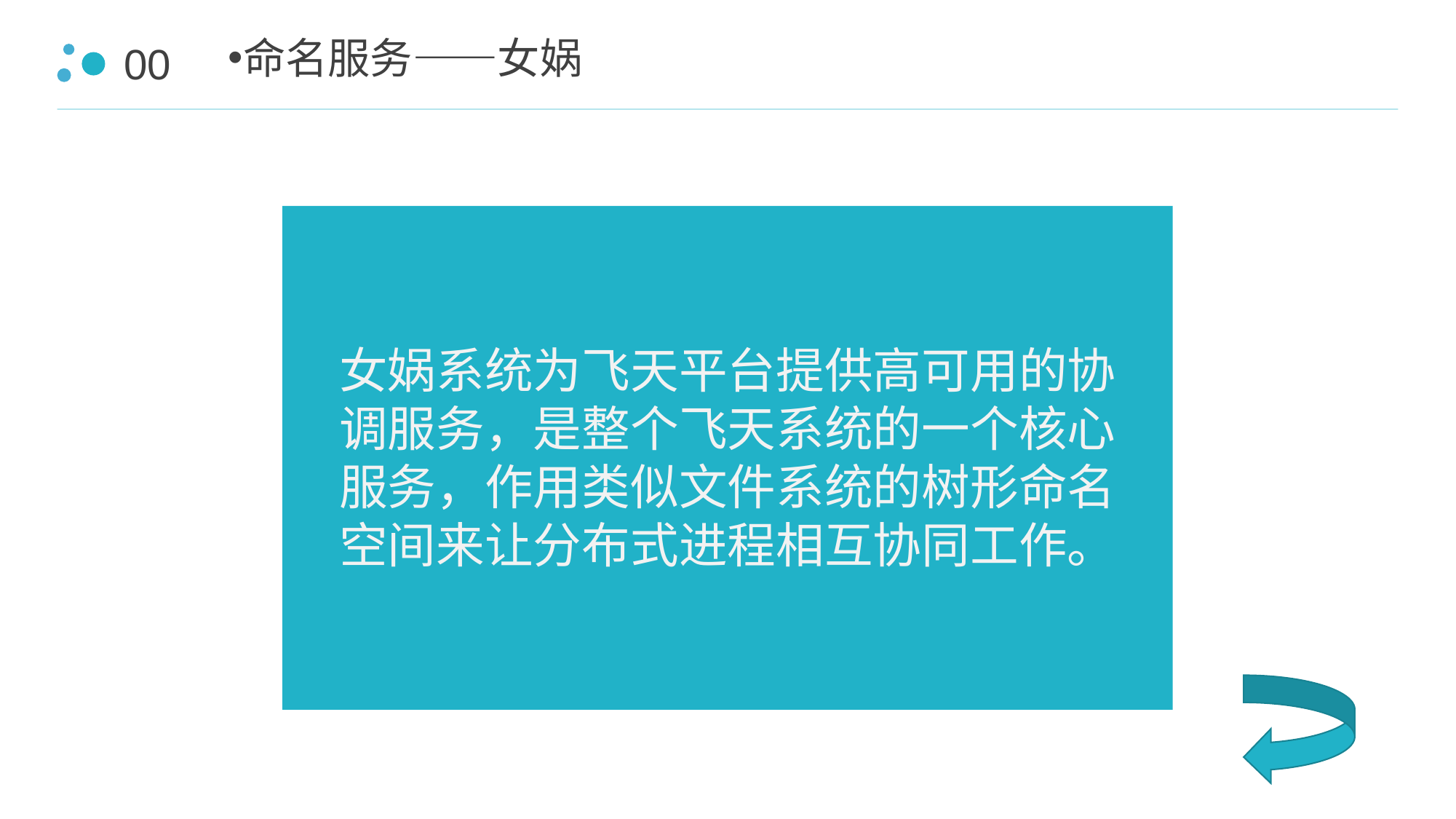

00
命名服务——女娲

女娲系统为飞天平台提供高可用的协调服务，是整个飞天系统的一个核心服务，作用类似文件系统的树形命名空间来让分布式进程相互协同工作。